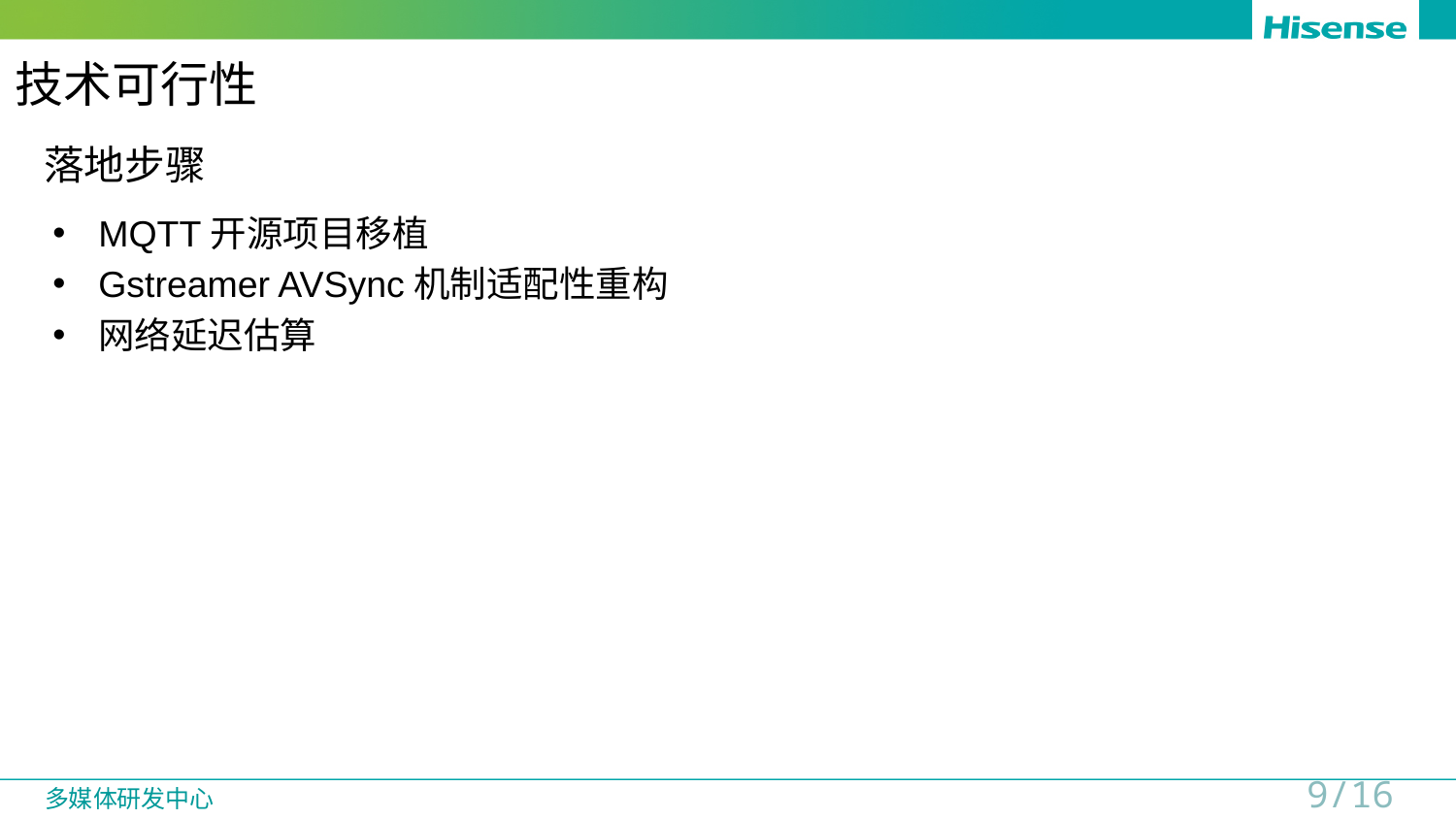

# 技术可行性
落地步骤
MQTT开源项目移植
Gstreamer AVSync机制适配性重构
网络延迟估算

9/16
多媒体研发中心